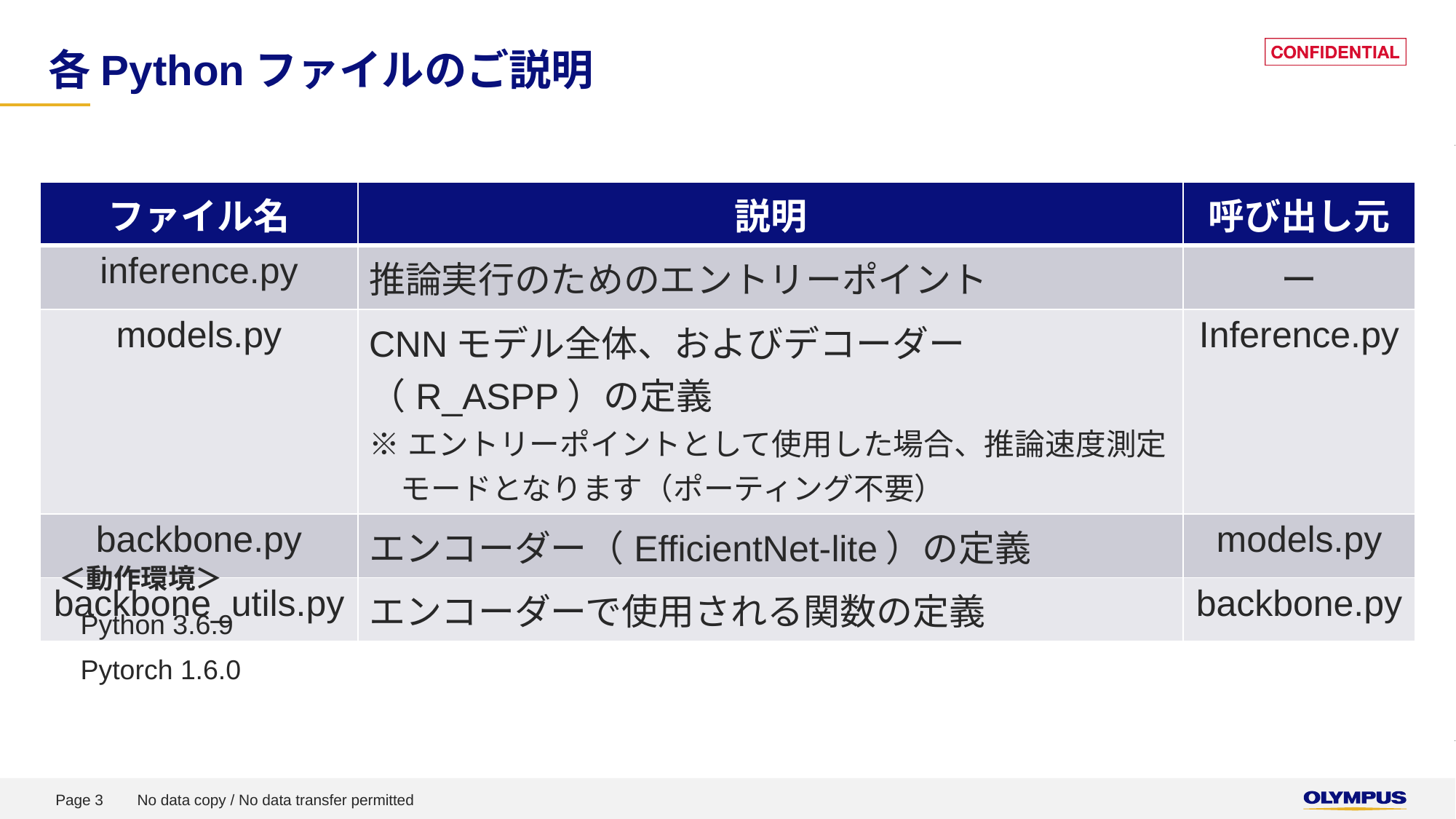

# 各Pythonファイルのご説明
| ファイル名 | 説明 | 呼び出し元 |
| --- | --- | --- |
| inference.py | 推論実行のためのエントリーポイント | ー |
| models.py | CNNモデル全体、およびデコーダー（R\_ASPP）の定義 ※エントリーポイントとして使用した場合、推論速度測定モードとなります（ポーティング不要） | Inference.py |
| backbone.py | エンコーダー（EfficientNet-lite）の定義 | models.py |
| backbone\_utils.py | エンコーダーで使用される関数の定義 | backbone.py |
＜動作環境＞
Python 3.6.9
Pytorch 1.6.0